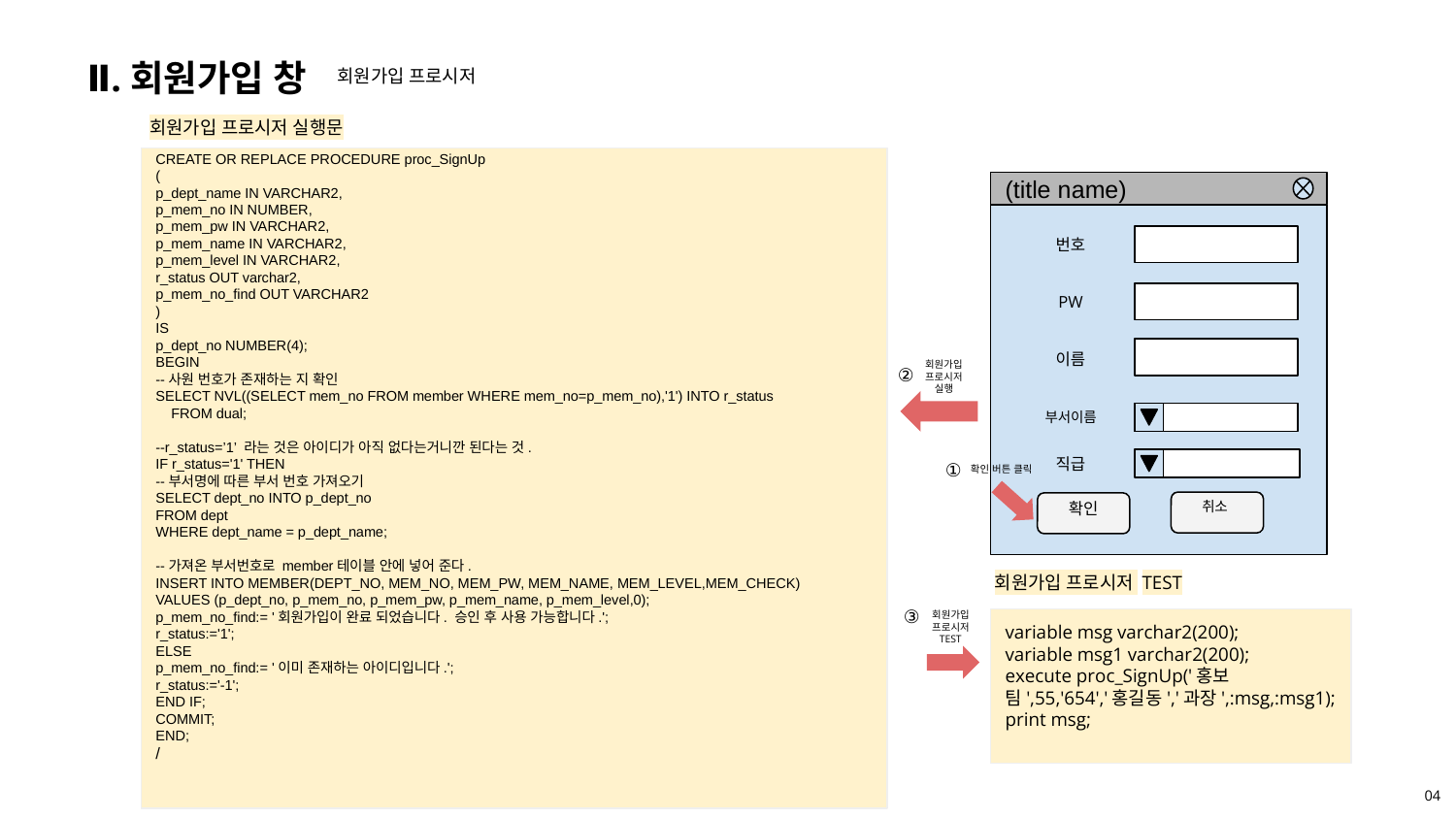

Ⅱ.회원가입 창
회원가입 프로시저
회원가입 프로시저 실행문
CREATE OR REPLACE PROCEDURE proc_SignUp
(
p_dept_name IN VARCHAR2,
p_mem_no IN NUMBER,
p_mem_pw IN VARCHAR2,
p_mem_name IN VARCHAR2,
p_mem_level IN VARCHAR2,
r_status OUT varchar2,
p_mem_no_find OUT VARCHAR2
)
IS
p_dept_no NUMBER(4);
BEGIN
--사원 번호가 존재하는 지 확인
SELECT NVL((SELECT mem_no FROM member WHERE mem_no=p_mem_no),'1') INTO r_status
    FROM dual;

--r_status=’1’ 라는 것은 아이디가 아직 없다는거니깐 된다는 것.
IF r_status='1' THEN
--부서명에 따른 부서 번호 가져오기
SELECT dept_no INTO p_dept_no
FROM dept
WHERE dept_name = p_dept_name;

--가져온 부서번호로 member테이블 안에 넣어 준다.
INSERT INTO MEMBER(DEPT_NO, MEM_NO, MEM_PW, MEM_NAME, MEM_LEVEL,MEM_CHECK)
VALUES (p_dept_no, p_mem_no, p_mem_pw, p_mem_name, p_mem_level,0);
p_mem_no_find:= '회원가입이 완료 되었습니다. 승인 후 사용 가능합니다.';
r_status:='1';
ELSE
p_mem_no_find:= '이미 존재하는 아이디입니다.';
r_status:='-1';
END IF;
COMMIT;
END;
/

(title name)

번호

PW
이름
부서이름

직급

확인
취소

회원가입 프로시저 실행
②

확인 버튼 클릭
①

회원가입 프로시저 TEST
③
회원가입 프로시저 TEST
variable msg varchar2(200);
variable msg1 varchar2(200);
execute proc_SignUp('홍보팀',55,'654','홍길동','과장',:msg,:msg1);
print msg;

04